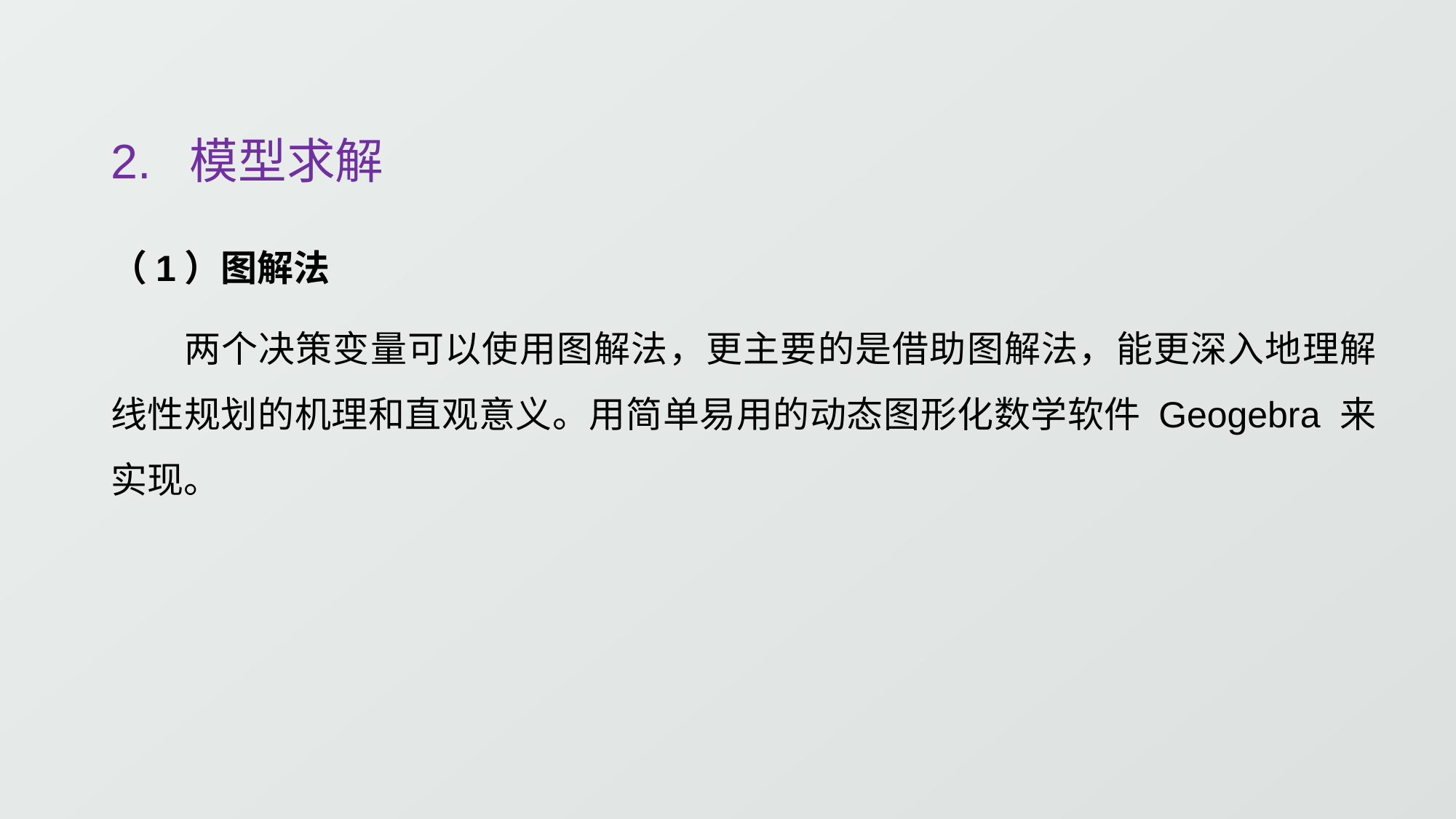

# 2.  模型求解
（1）图解法
       两个决策变量可以使用图解法，更主要的是借助图解法，能更深入地理解线性规划的机理和直观意义。用简单易用的动态图形化数学软件 Geogebra 来实现。